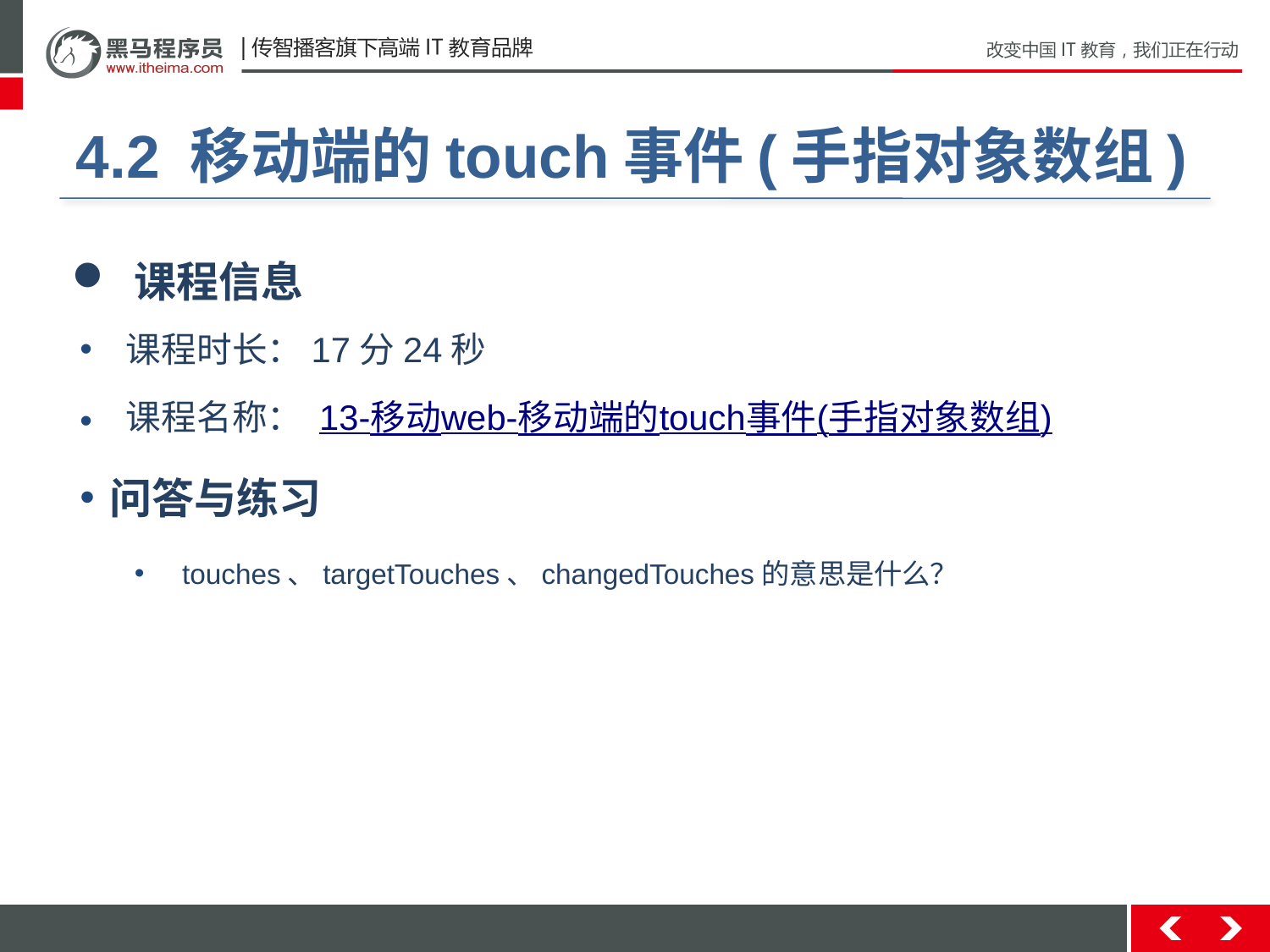

#
4.2 移动端的touch事件(手指对象数组)
 课程信息
 课程时长：17分24秒
 课程名称： 13-移动web-移动端的touch事件(手指对象数组)
问答与练习
touches、targetTouches、changedTouches的意思是什么？